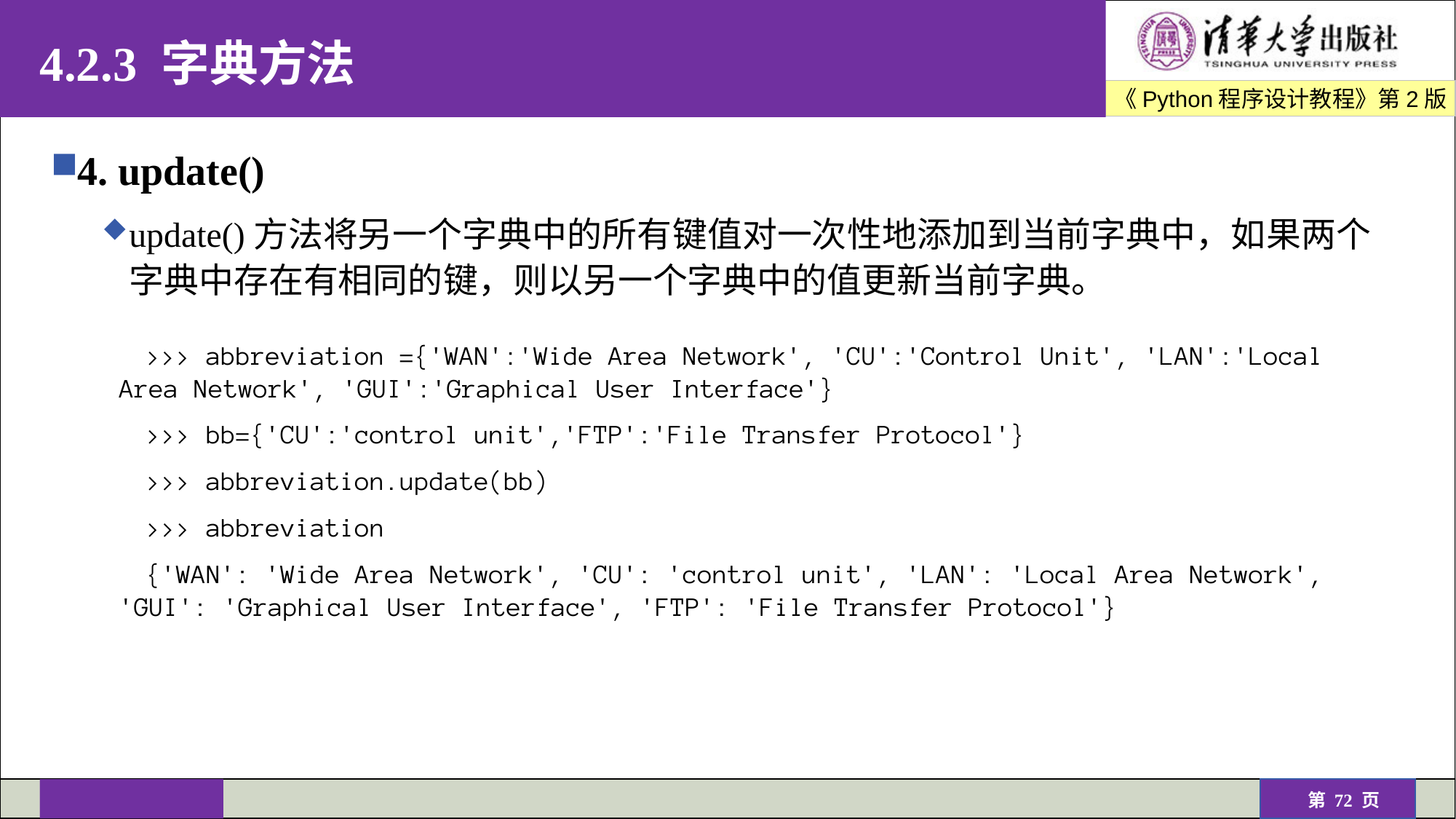

# 4.2.3 字典方法
4. update()
update()方法将另一个字典中的所有键值对一次性地添加到当前字典中，如果两个字典中存在有相同的键，则以另一个字典中的值更新当前字典。
>>> abbreviation ={'WAN':'Wide Area Network', 'CU':'Control Unit', 'LAN':'Local Area Network', 'GUI':'Graphical User Interface'}
>>> bb={'CU':'control unit','FTP':'File Transfer Protocol'}
>>> abbreviation.update(bb)
>>> abbreviation
{'WAN': 'Wide Area Network', 'CU': 'control unit', 'LAN': 'Local Area Network', 'GUI': 'Graphical User Interface', 'FTP': 'File Transfer Protocol'}